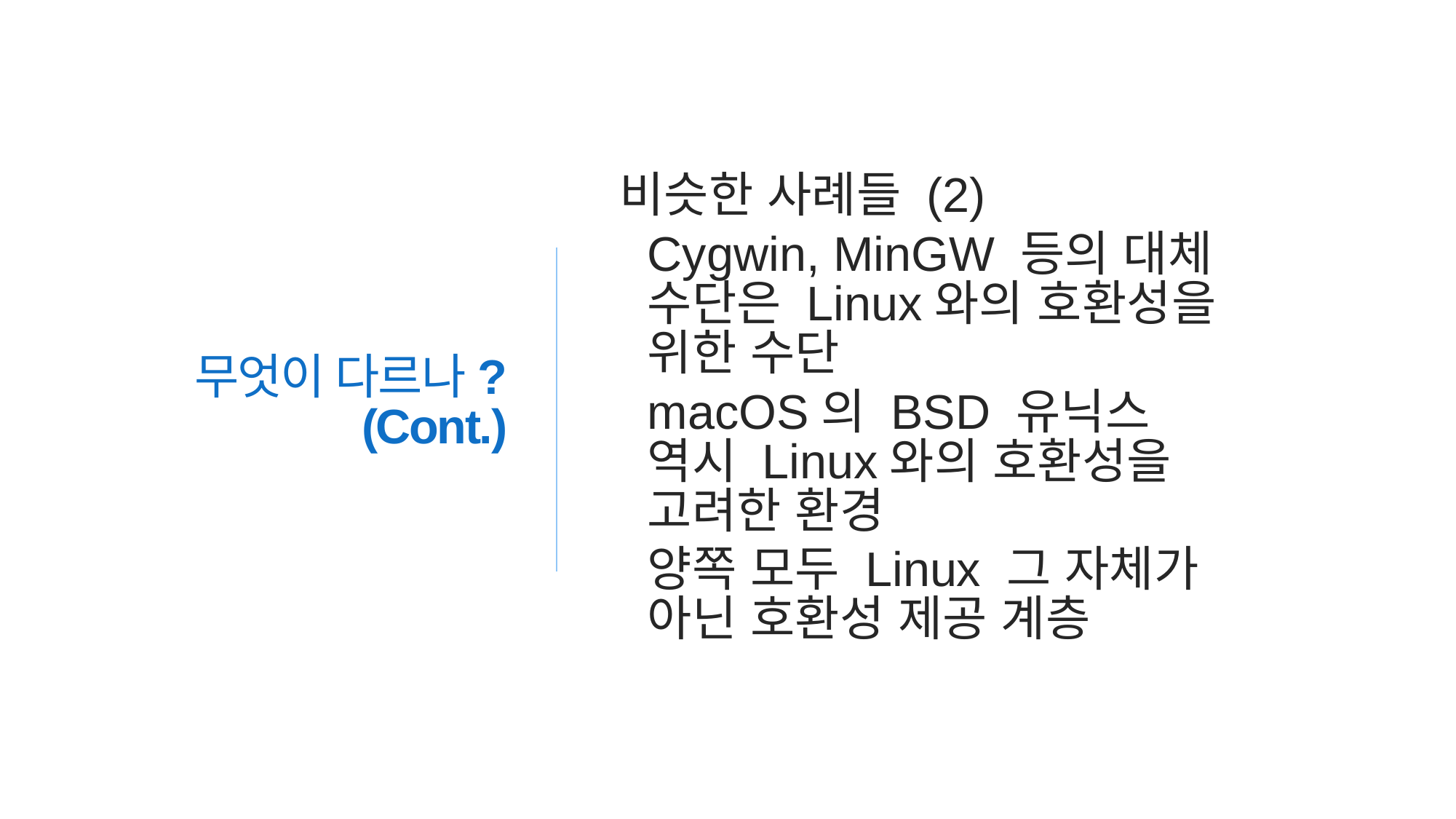

# 무엇이 다르나? (Cont.)
비슷한 사례들 (2)
Cygwin, MinGW 등의 대체 수단은 Linux와의 호환성을 위한 수단
macOS의 BSD 유닉스 역시 Linux와의 호환성을 고려한 환경
양쪽 모두 Linux 그 자체가 아닌 호환성 제공 계층